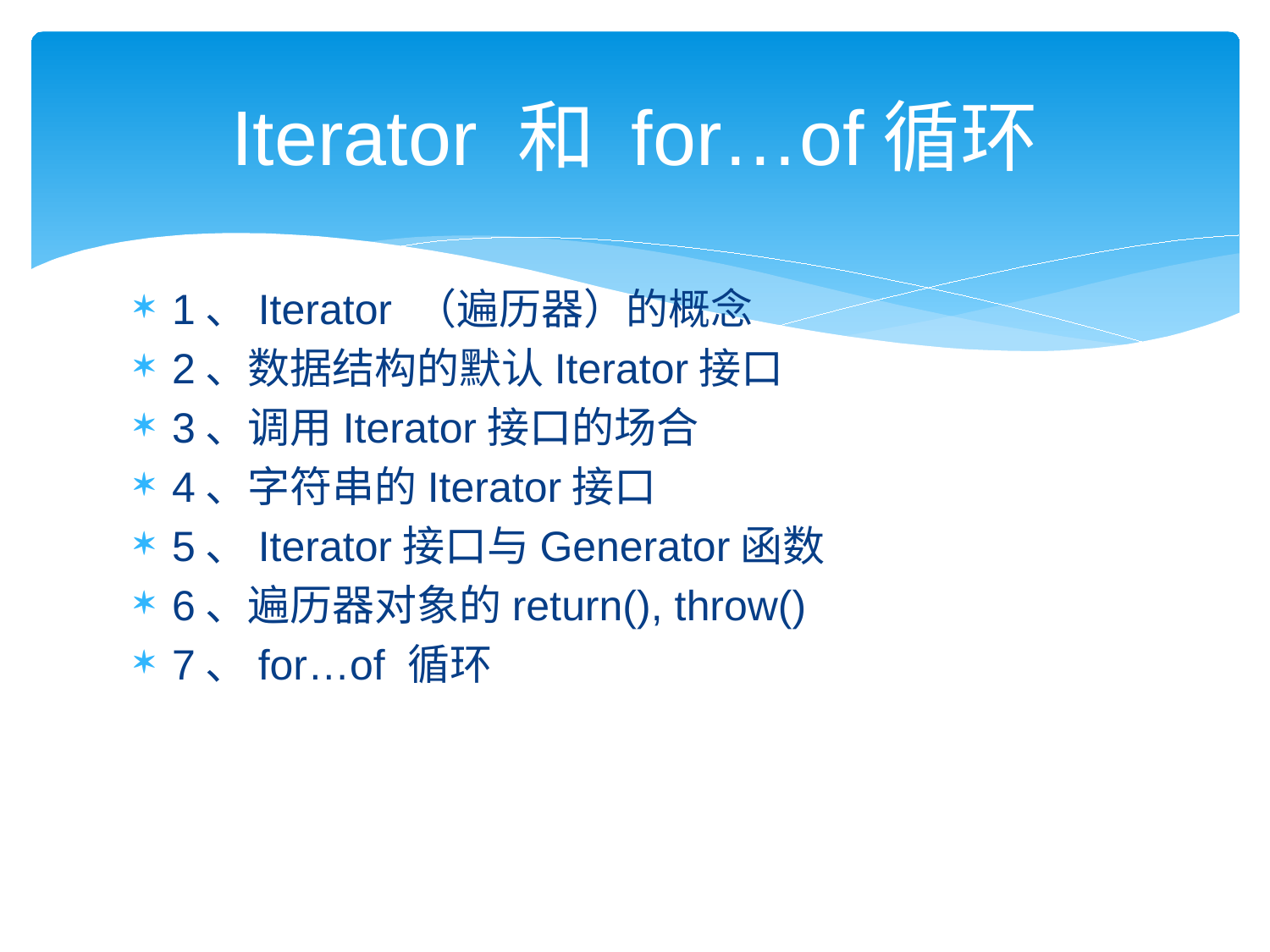

# Iterator 和 for…of循环
1、Iterator （遍历器）的概念
2、数据结构的默认Iterator接口
3、调用Iterator接口的场合
4、字符串的Iterator接口
5、Iterator接口与Generator函数
6、遍历器对象的return(), throw()
7、for…of 循环